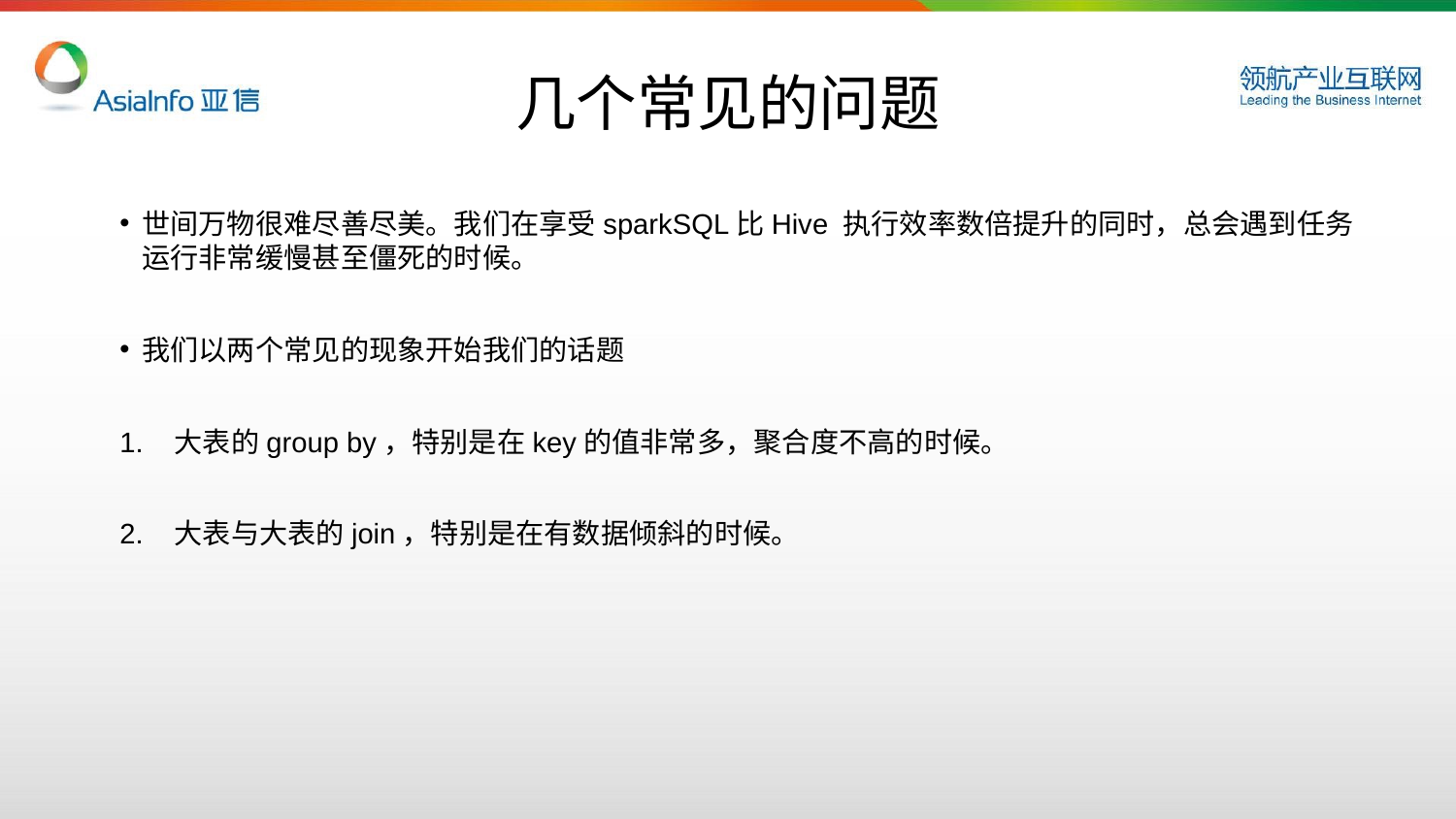

# 几个常见的问题
世间万物很难尽善尽美。我们在享受sparkSQL比Hive 执行效率数倍提升的同时，总会遇到任务运行非常缓慢甚至僵死的时候。

我们以两个常见的现象开始我们的话题

大表的group by，特别是在key的值非常多，聚合度不高的时候。

大表与大表的join，特别是在有数据倾斜的时候。